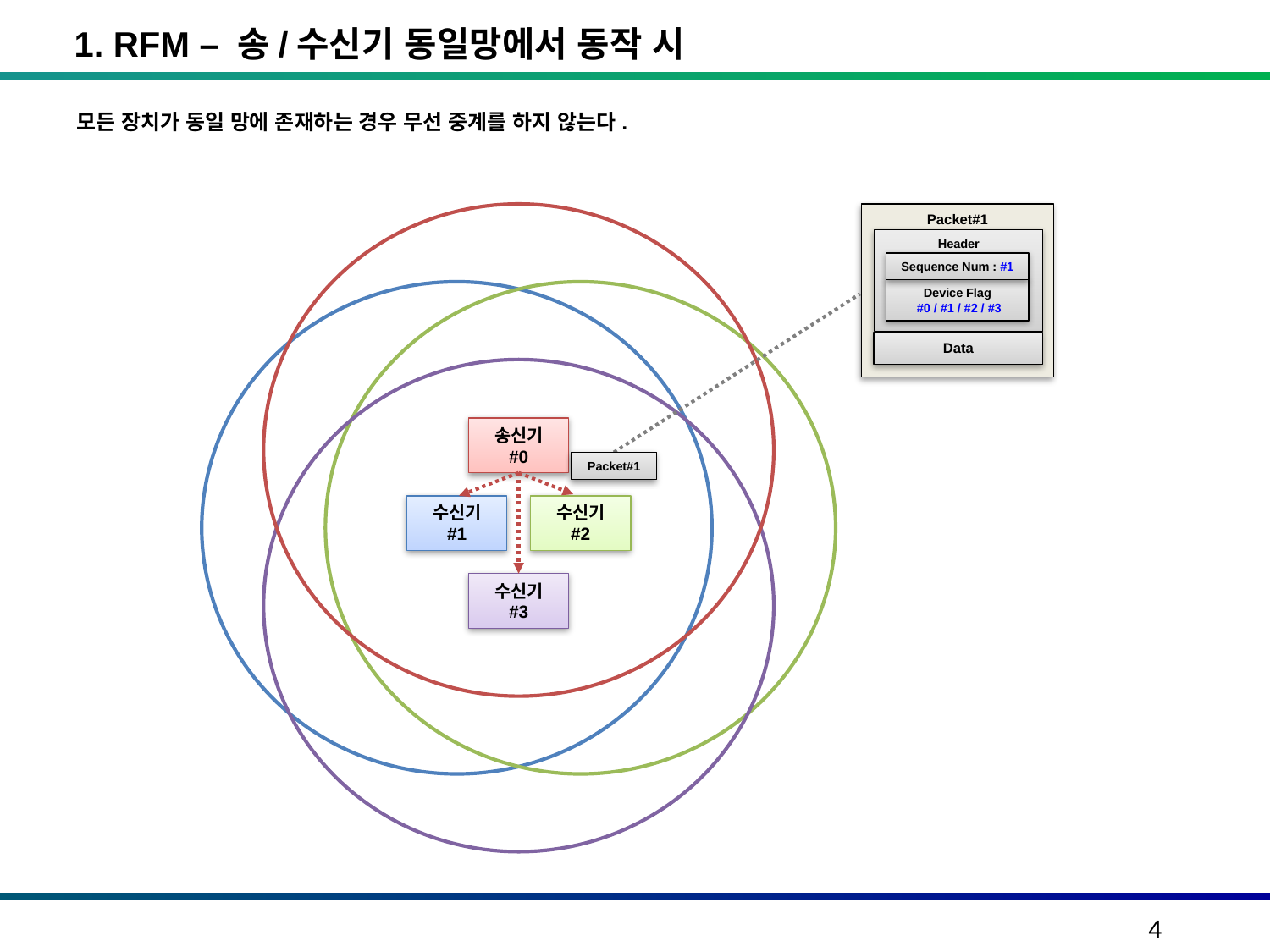

1. RFM – 송/수신기 동일망에서 동작 시
모든 장치가 동일 망에 존재하는 경우 무선 중계를 하지 않는다.

송신기
#0
Packet#1
Header
Sequence Num : #1
Device Flag
 #0 / #1 / #2 / #3

Data

수신기
#1

수신기
#2

수신기
#3
Packet#1
4